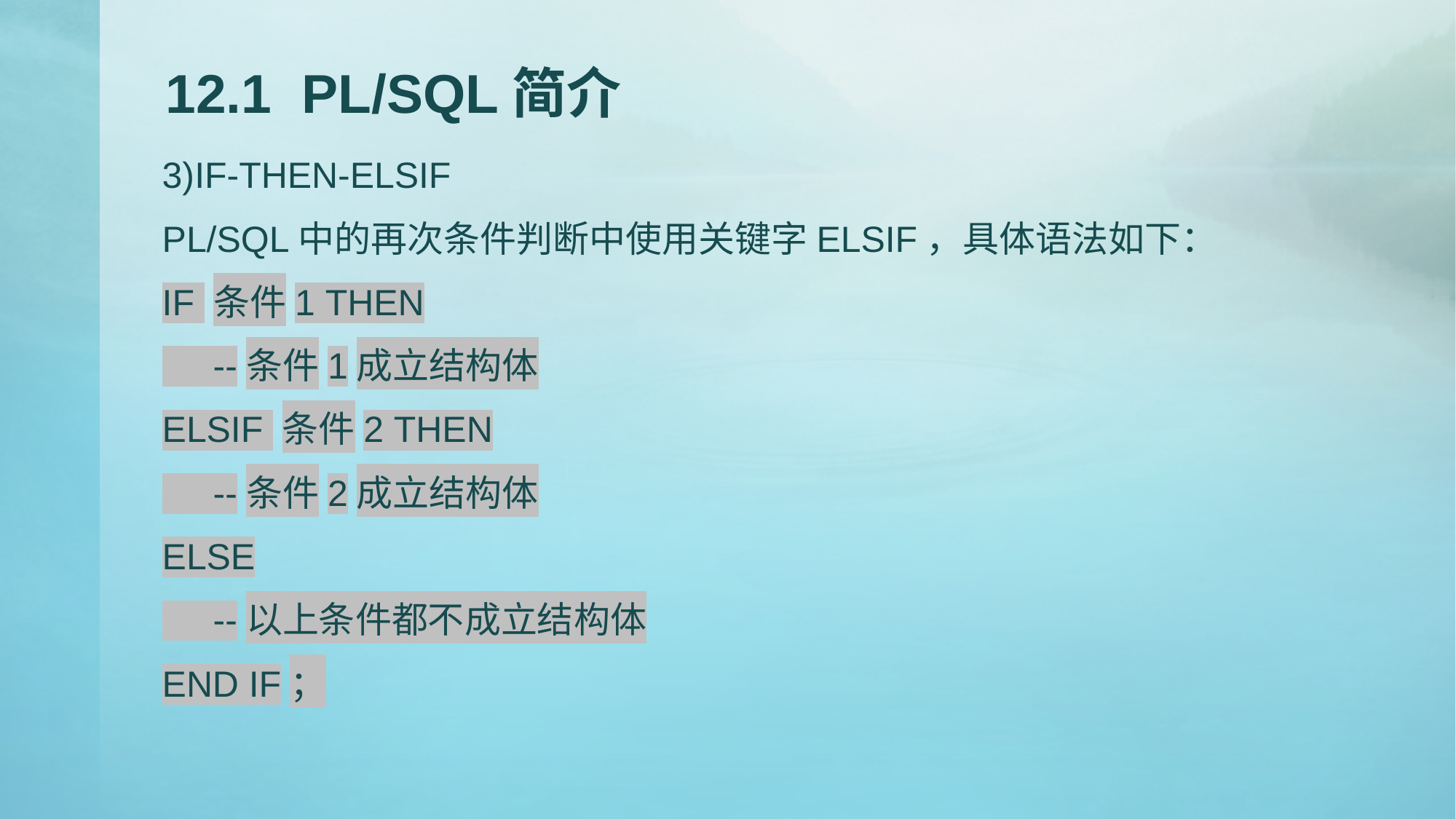

# 12.1  PL/SQL简介
3)IF-THEN-ELSIF
PL/SQL中的再次条件判断中使用关键字ELSIF，具体语法如下：
IF 条件1 THEN
     --条件1成立结构体
ELSIF 条件2 THEN
     --条件2成立结构体
ELSE
     --以上条件都不成立结构体
END IF；